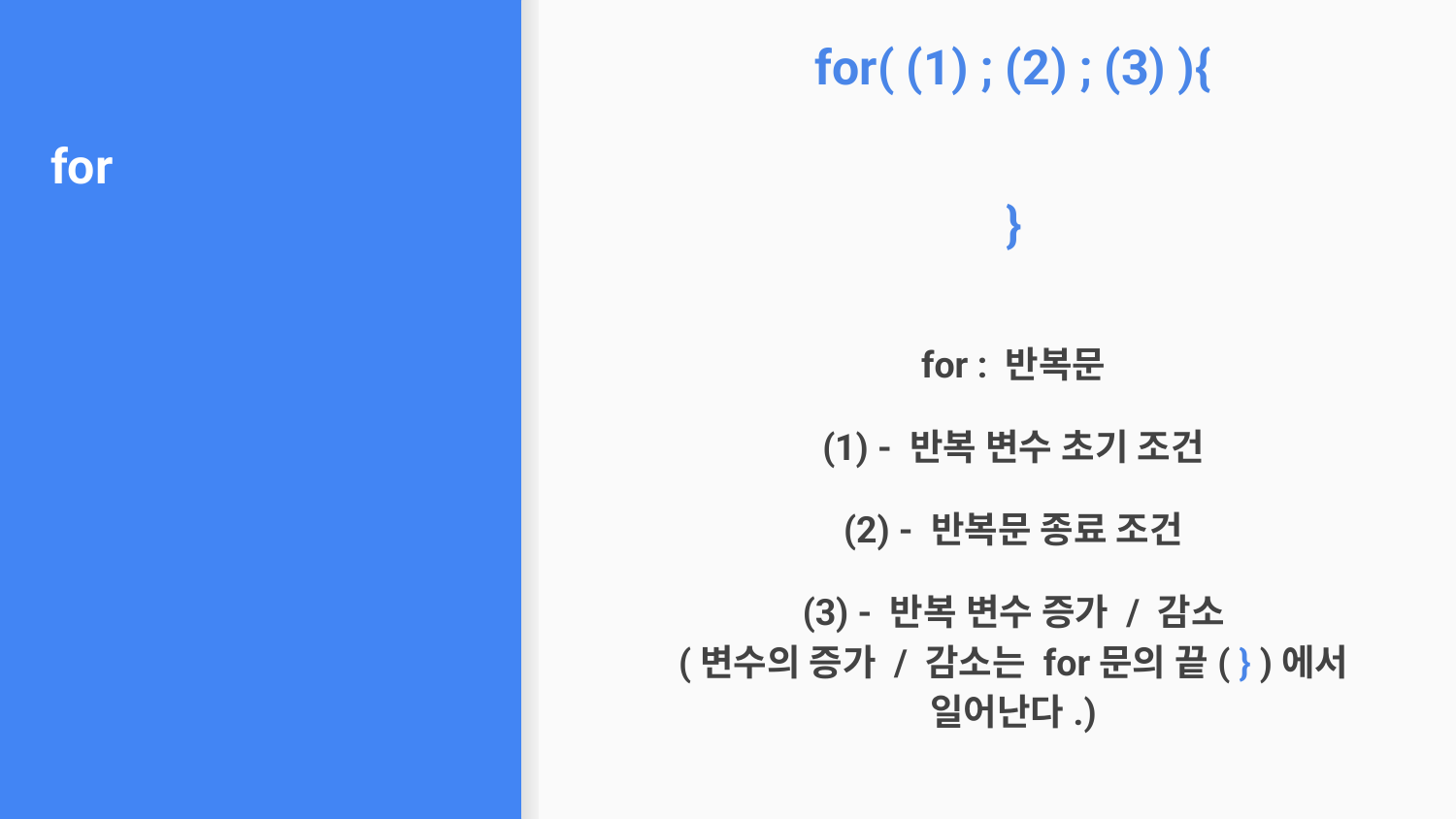

# for
for( (1) ; (2) ; (3) ){
}
for : 반복문
(1) - 반복 변수 초기 조건
(2) - 반복문 종료 조건
(3) - 반복 변수 증가 / 감소
(변수의 증가 / 감소는 for문의 끝( } )에서 일어난다.)